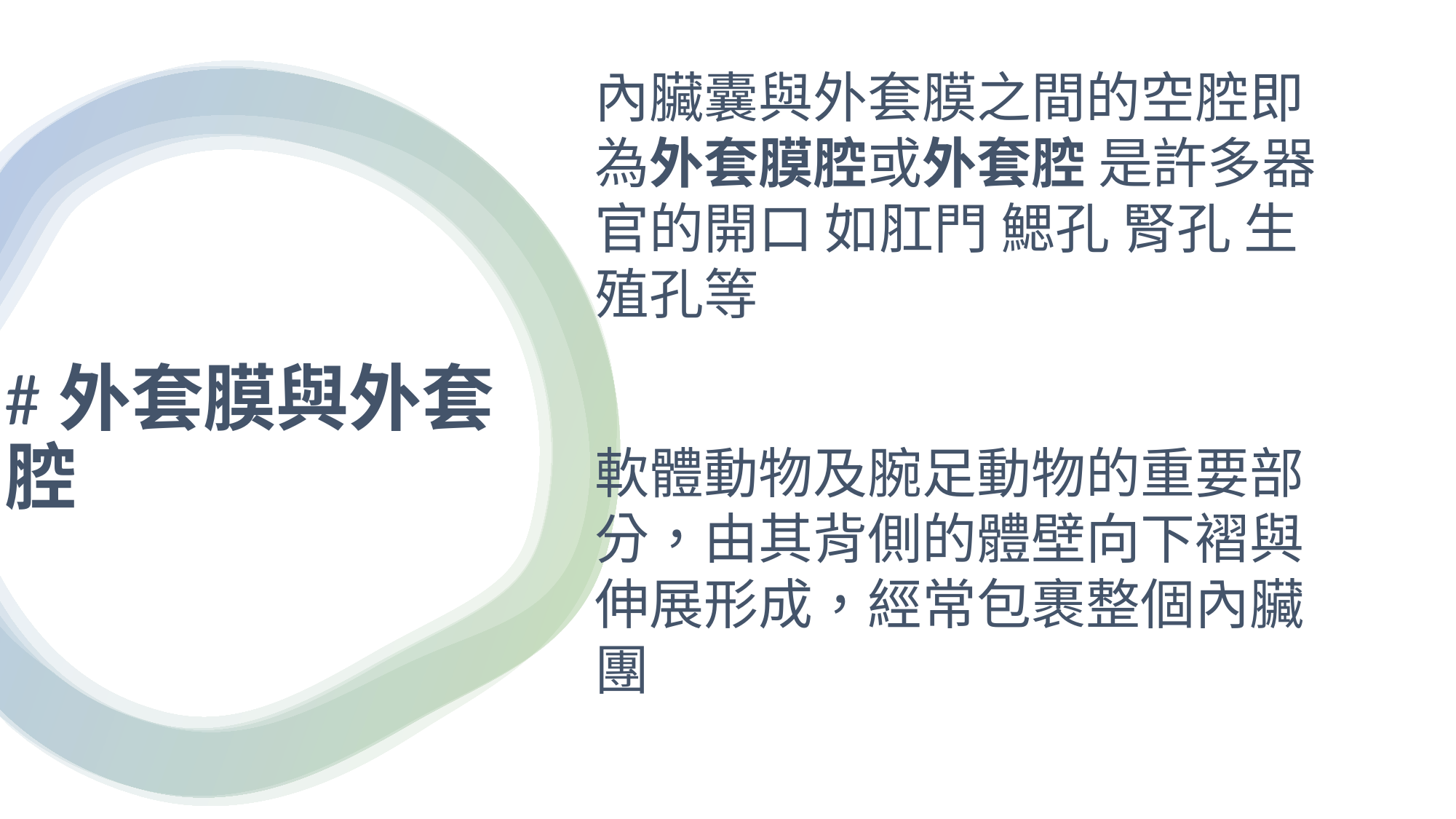

內臟囊與外套膜之間的空腔即為外套膜腔或外套腔 是許多器官的開口 如肛門 鰓孔 腎孔 生殖孔等

# #外套膜與外套腔
軟體動物及腕足動物的重要部分，由其背側的體壁向下褶與伸展形成，經常包裹整個內臟團